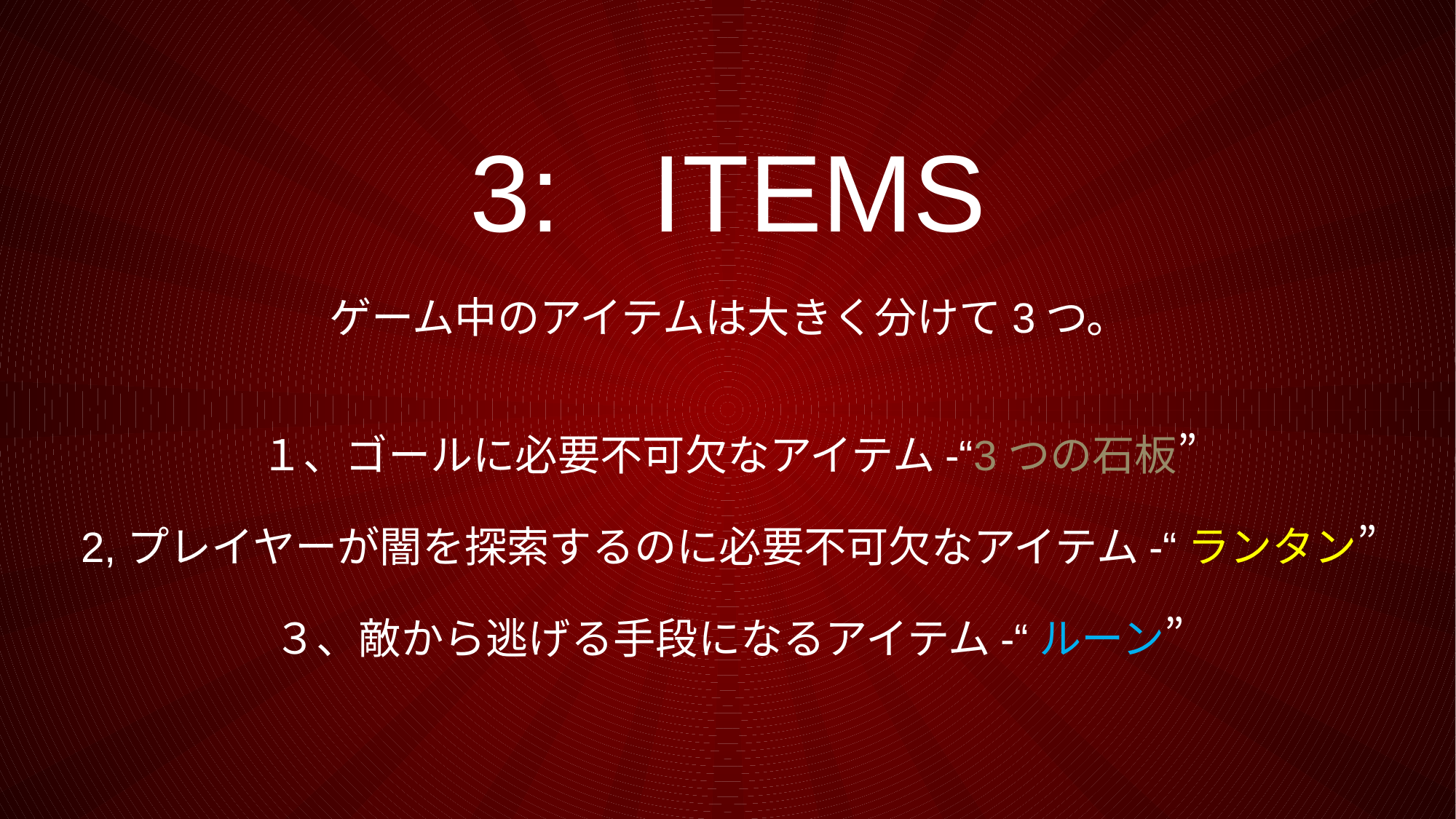

# 3:   ITEMS
ゲーム中のアイテムは大きく分けて3つ。

１、ゴールに必要不可欠なアイテム-“3つの石板”

2,プレイヤーが闇を探索するのに必要不可欠なアイテム-“ランタン”

３、敵から逃げる手段になるアイテム-“ルーン”